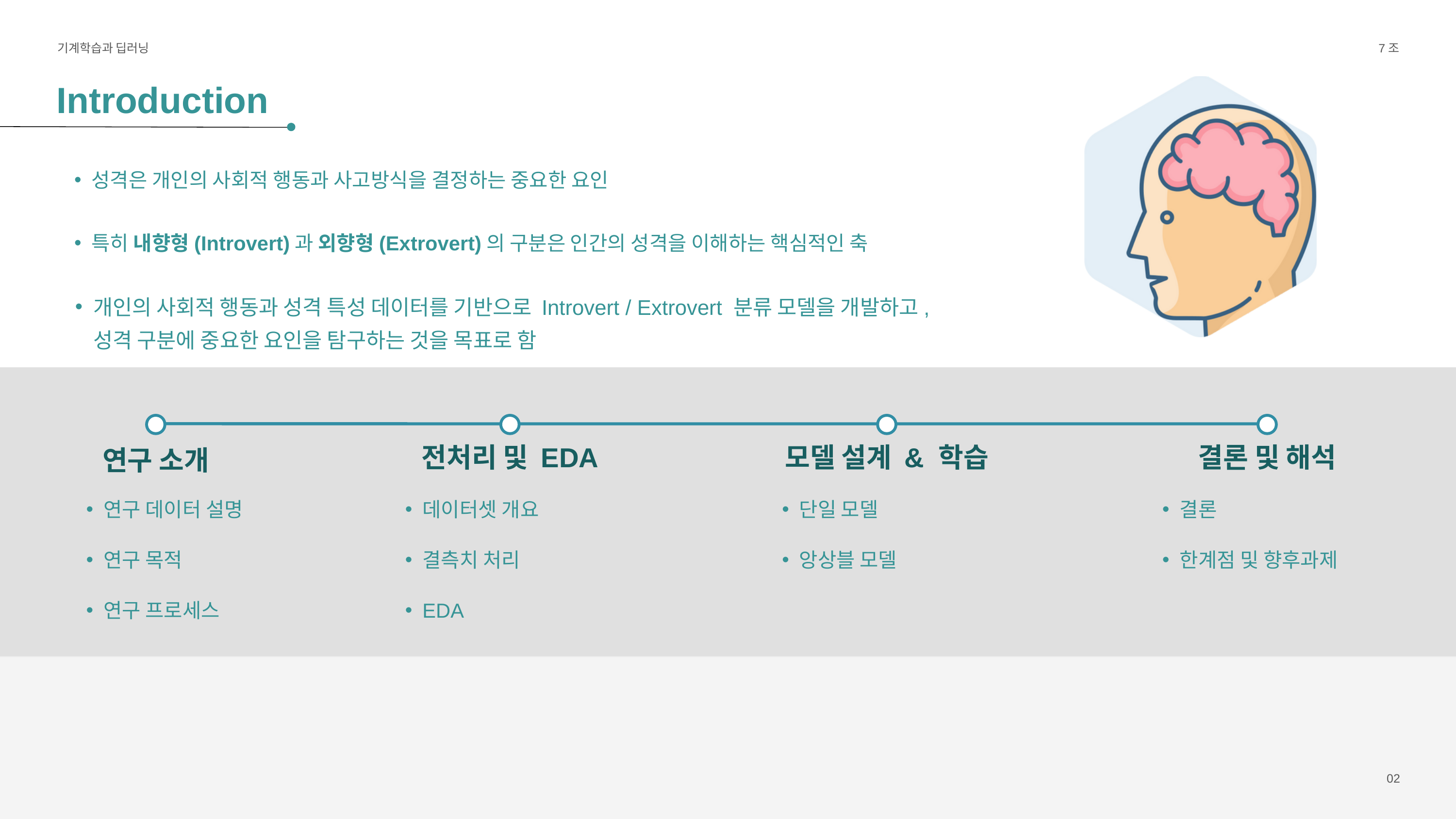

기계학습과 딥러닝
7조
Introduction

성격은 개인의 사회적 행동과 사고방식을 결정하는 중요한 요인

특히 내향형(Introvert)과 외향형(Extrovert)의 구분은 인간의 성격을 이해하는 핵심적인 축

개인의 사회적 행동과 성격 특성 데이터를 기반으로 Introvert / Extrovert 분류 모델을 개발하고, 성격 구분에 중요한 요인을 탐구하는 것을 목표로 함

전처리 및 EDA
모델 설계 & 학습
결론 및 해석
연구 소개
연구 데이터 설명
연구 목적
연구 프로세스
데이터셋 개요
결측치 처리
EDA
단일 모델
앙상블 모델
결론
한계점 및 향후과제
02